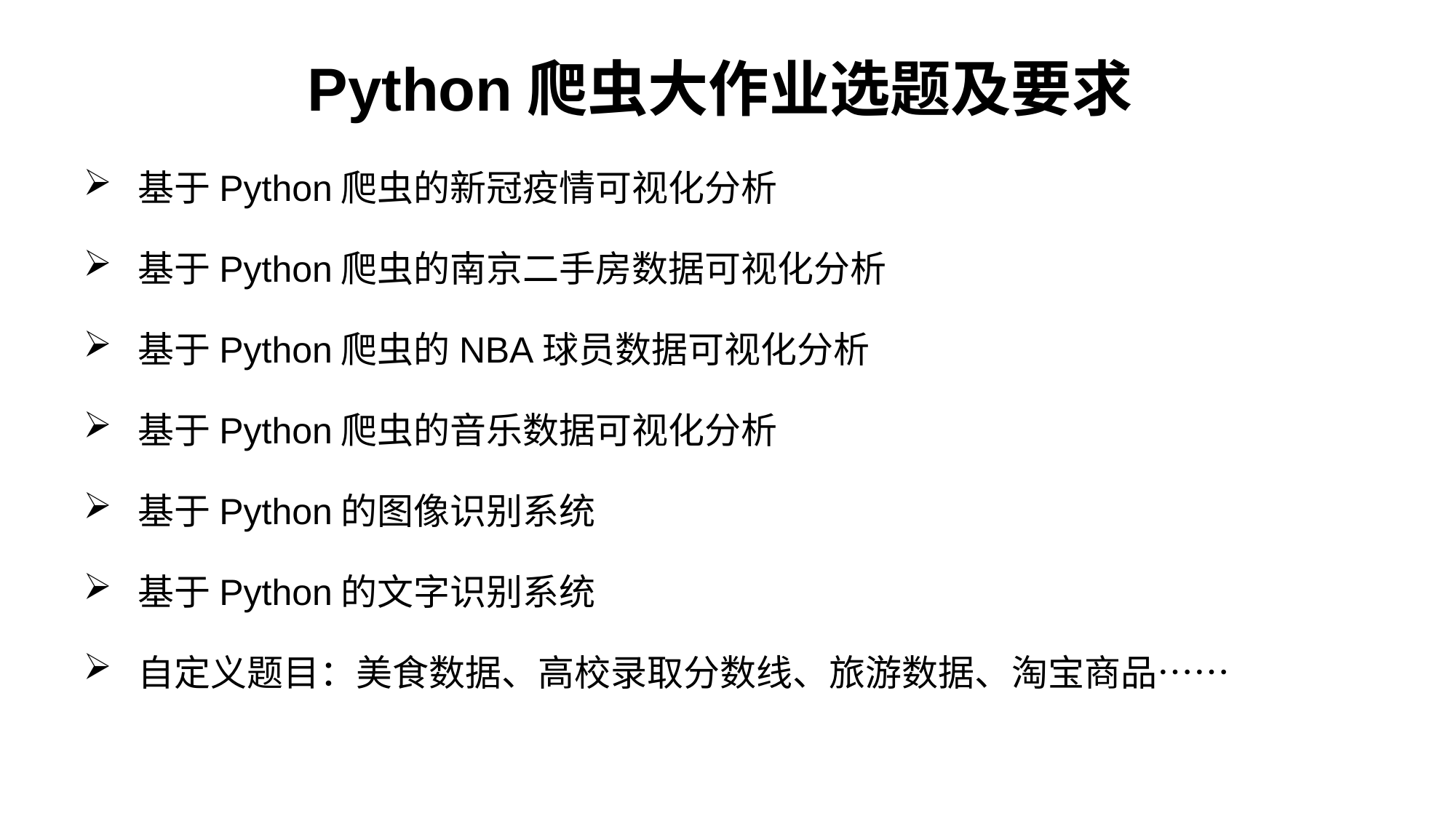

# Python爬虫大作业选题及要求
基于Python爬虫的新冠疫情可视化分析
基于Python爬虫的南京二手房数据可视化分析
基于Python爬虫的NBA球员数据可视化分析
基于Python爬虫的音乐数据可视化分析
基于Python的图像识别系统
基于Python的文字识别系统
自定义题目：美食数据、高校录取分数线、旅游数据、淘宝商品……